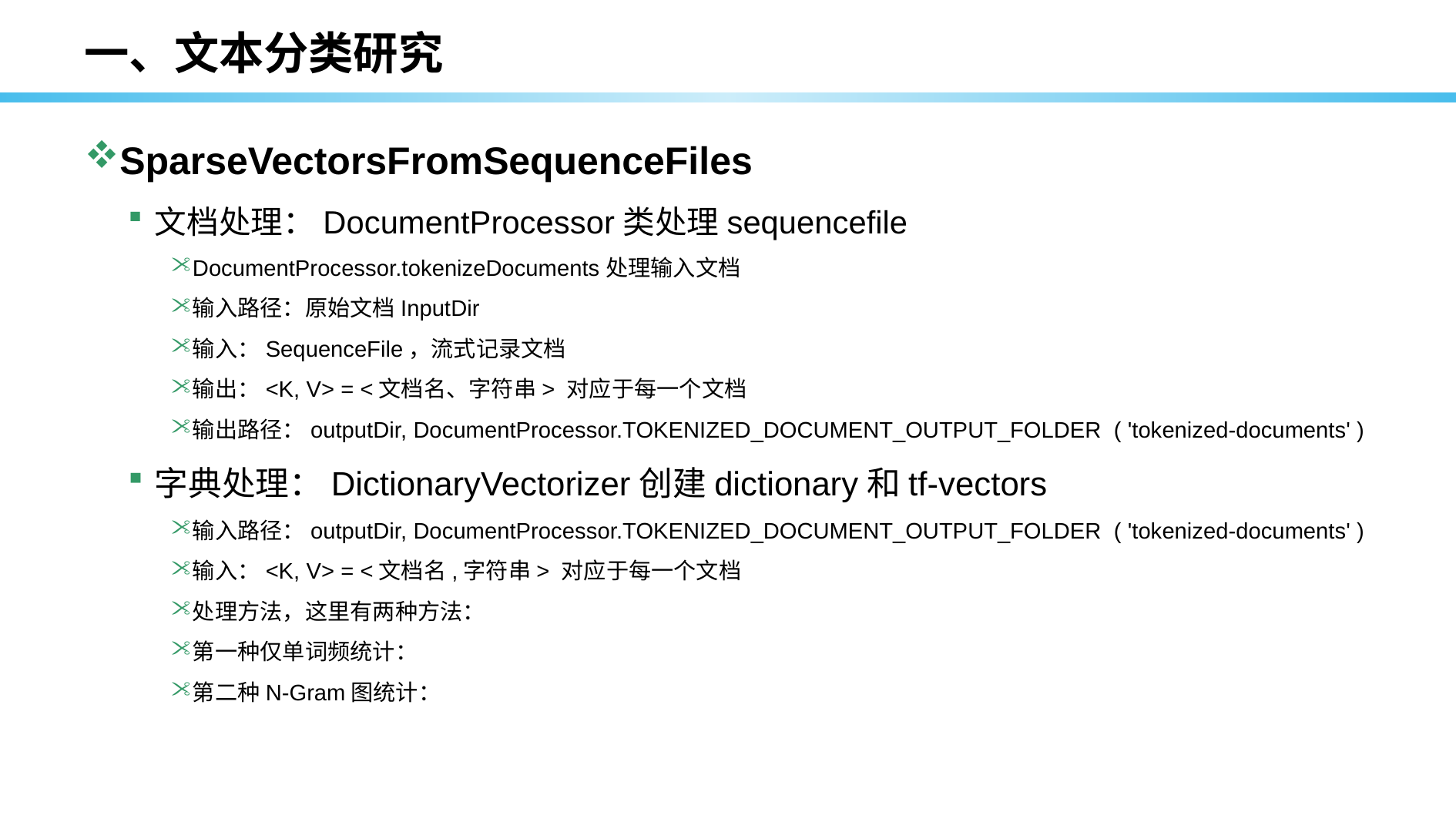

# 一、文本分类研究
SparseVectorsFromSequenceFiles
文档处理：DocumentProcessor类处理sequencefile
DocumentProcessor.tokenizeDocuments处理输入文档
输入路径：原始文档InputDir
输入：SequenceFile，流式记录文档
输出：<K, V> = <文档名、字符串> 对应于每一个文档
输出路径：outputDir, DocumentProcessor.TOKENIZED_DOCUMENT_OUTPUT_FOLDER  ( 'tokenized-documents' )
字典处理：DictionaryVectorizer创建dictionary和tf-vectors
输入路径：outputDir, DocumentProcessor.TOKENIZED_DOCUMENT_OUTPUT_FOLDER  ( 'tokenized-documents' )
输入：<K, V> = <文档名,字符串> 对应于每一个文档
处理方法，这里有两种方法：
第一种仅单词频统计：
第二种N-Gram图统计：